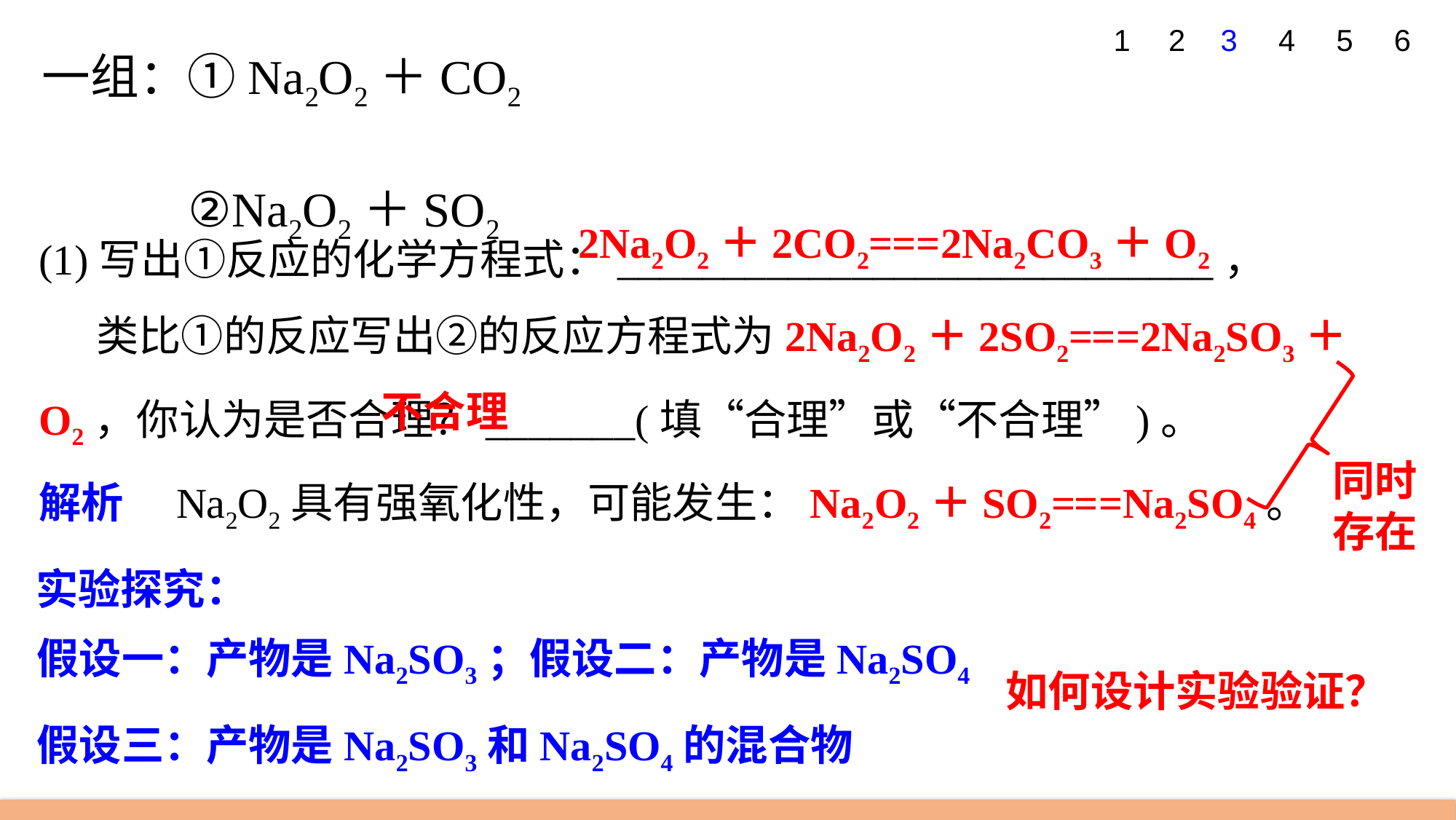

一组：①Na2O2＋CO2
            ②Na2O2＋SO2
1
2
3
4
5
6
(1)写出①反应的化学方程式：____________________________，
     类比①的反应写出②的反应方程式为2Na2O2＋2SO2===2Na2SO3＋O2，你认为是否合理？_______(填“合理”或“不合理”)。
解析　Na2O2具有强氧化性，可能发生：Na2O2＋SO2===Na2SO4。
2Na2O2＋2CO2===2Na2CO3＋O2

不合理
同时
存在
实验探究：
假设一：产物是Na2SO3；假设二：产物是Na2SO4
假设三：产物是Na2SO3和Na2SO4的混合物
如何设计实验验证？